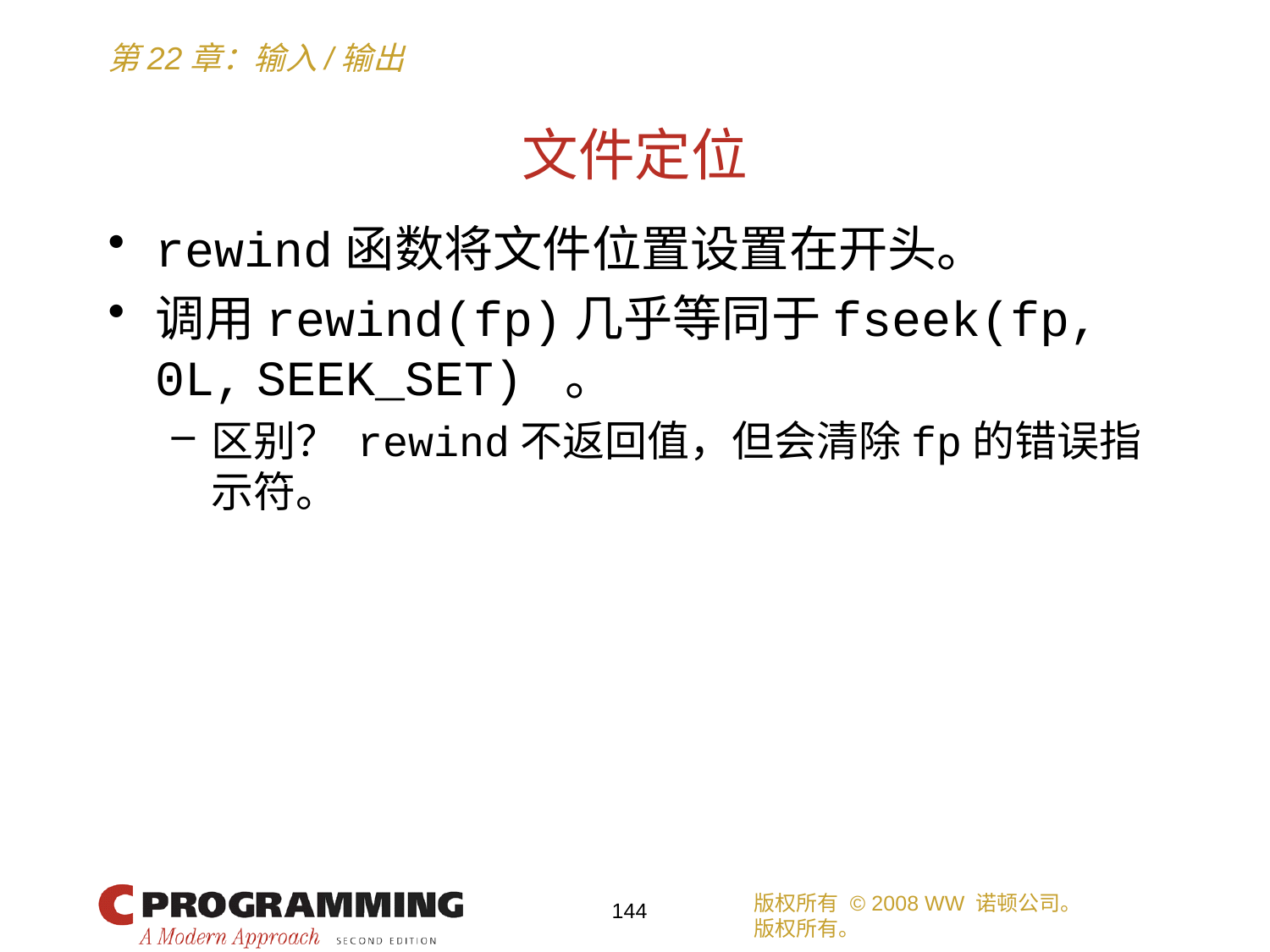

# 文件定位
rewind函数将文件位置设置在开头。
调用rewind(fp)几乎等同于fseek(fp, 0L, SEEK_SET) 。
区别？ rewind不返回值，但会清除fp的错误指示符。
版权所有 © 2008 WW 诺顿公司。
版权所有。
144